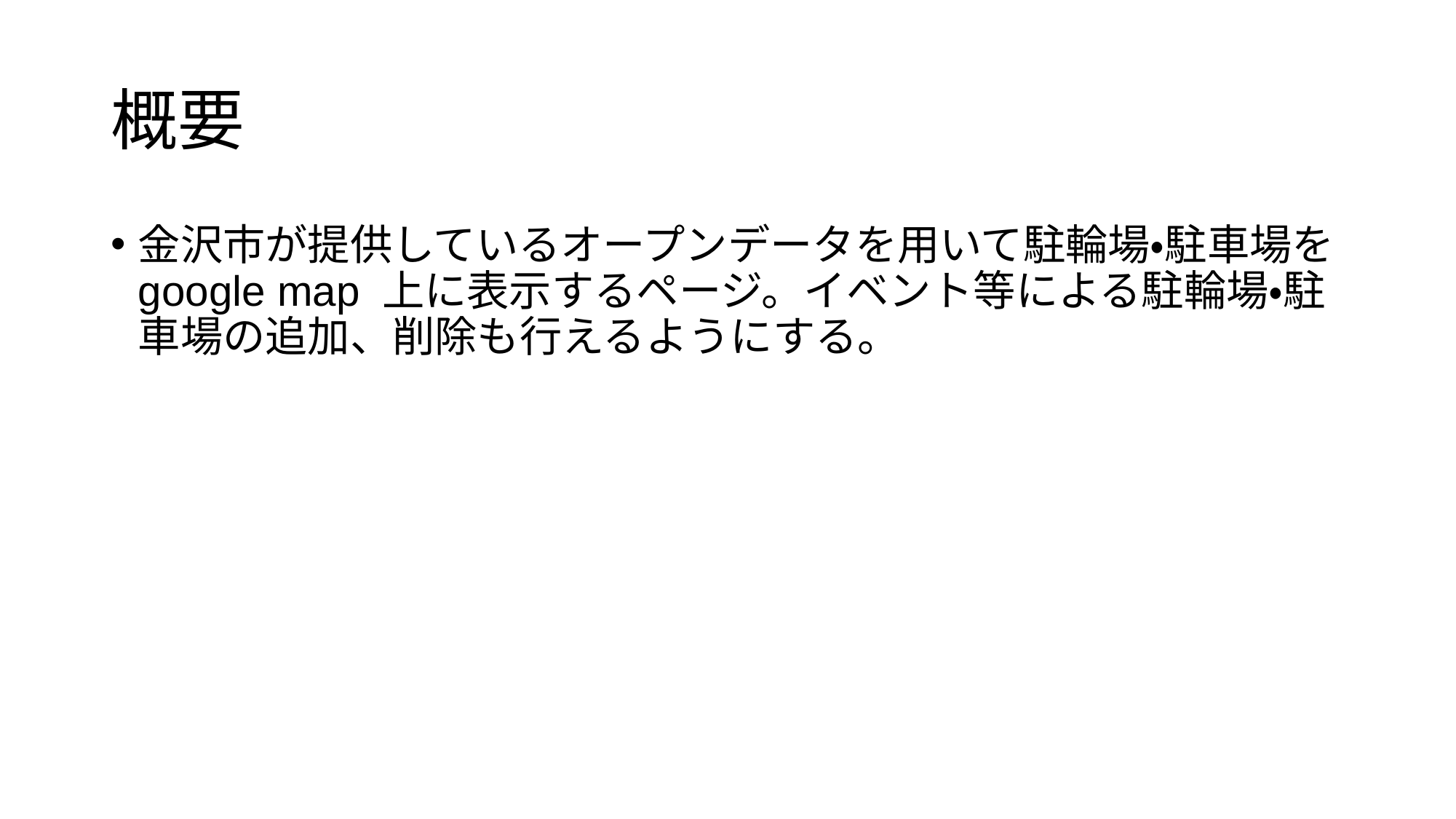

# 概要
金沢市が提供しているオープンデータを用いて駐輪場・駐車場を google map 上に表示するページ。イベント等による駐輪場・駐車場の追加、削除も行えるようにする。